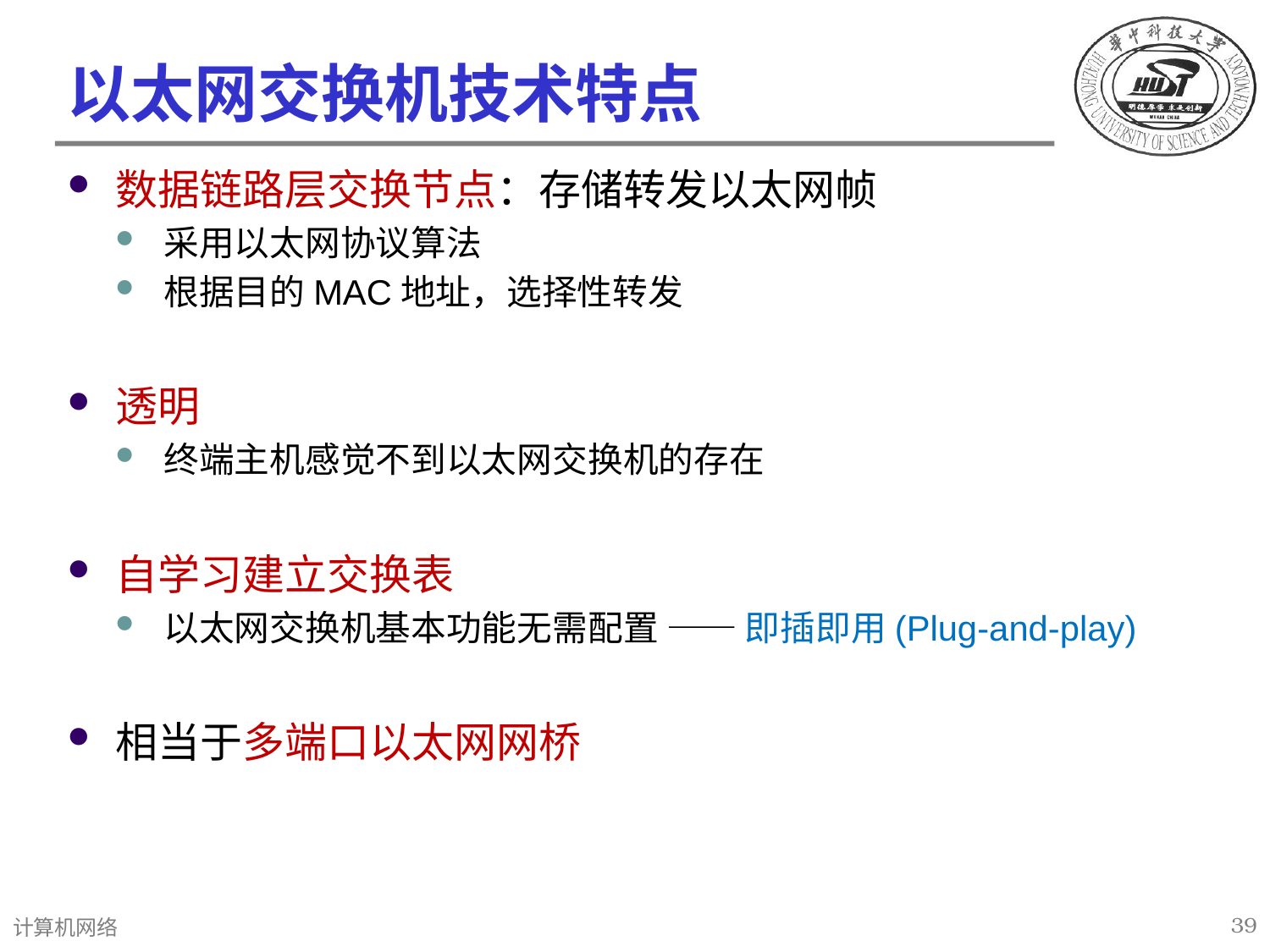

# 以太网交换机技术特点
数据链路层交换节点：存储转发以太网帧
采用以太网协议算法
根据目的MAC地址，选择性转发

透明
终端主机感觉不到以太网交换机的存在

自学习建立交换表
以太网交换机基本功能无需配置 —— 即插即用(Plug-and-play)

相当于多端口以太网网桥
39
计算机网络